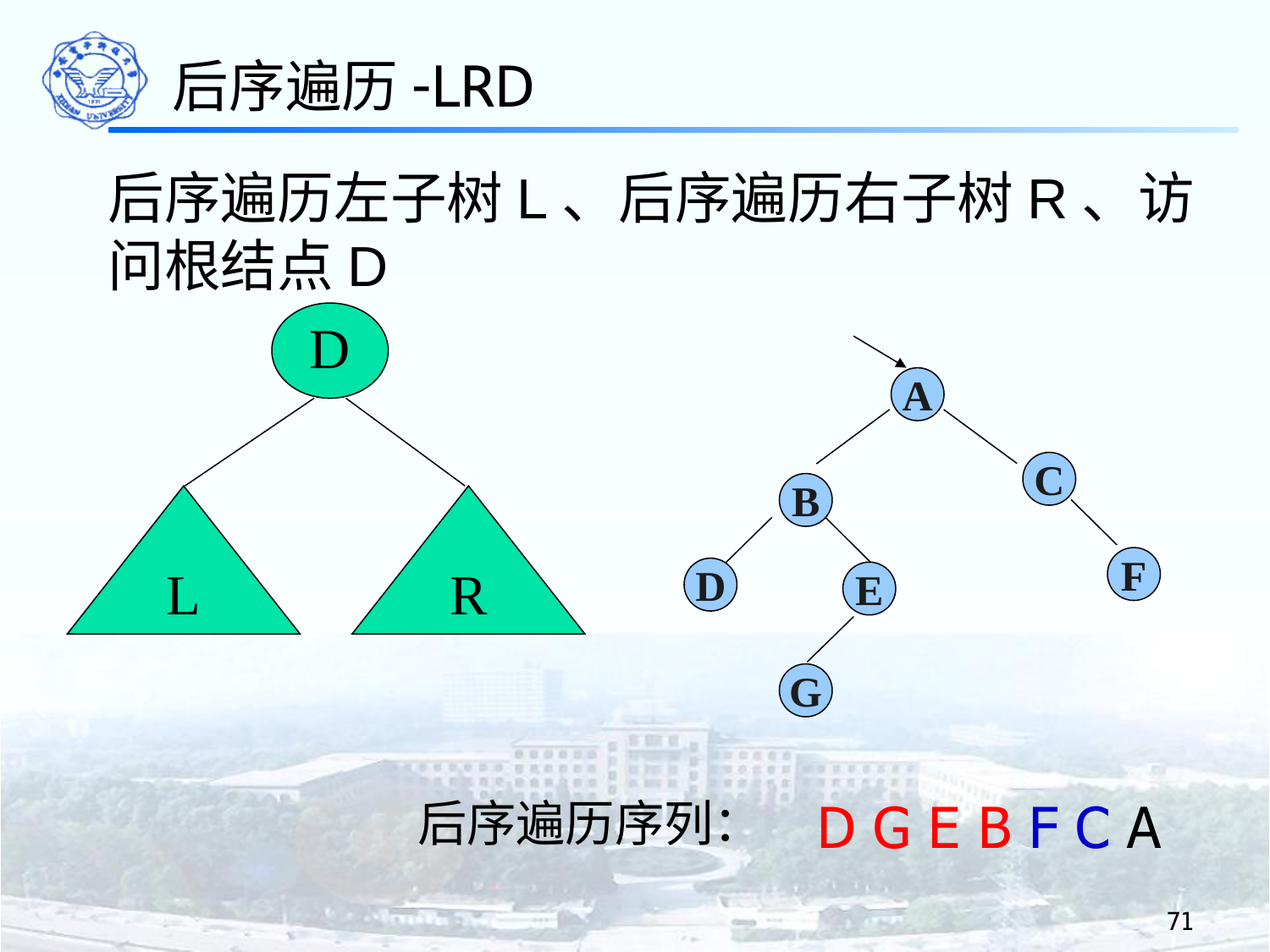

后序遍历-LRD
后序遍历左子树L、后序遍历右子树R、访问根结点D
D

A

C
B
L
R

F
D
E

G
后序遍历序列：
D G E B F C A
71